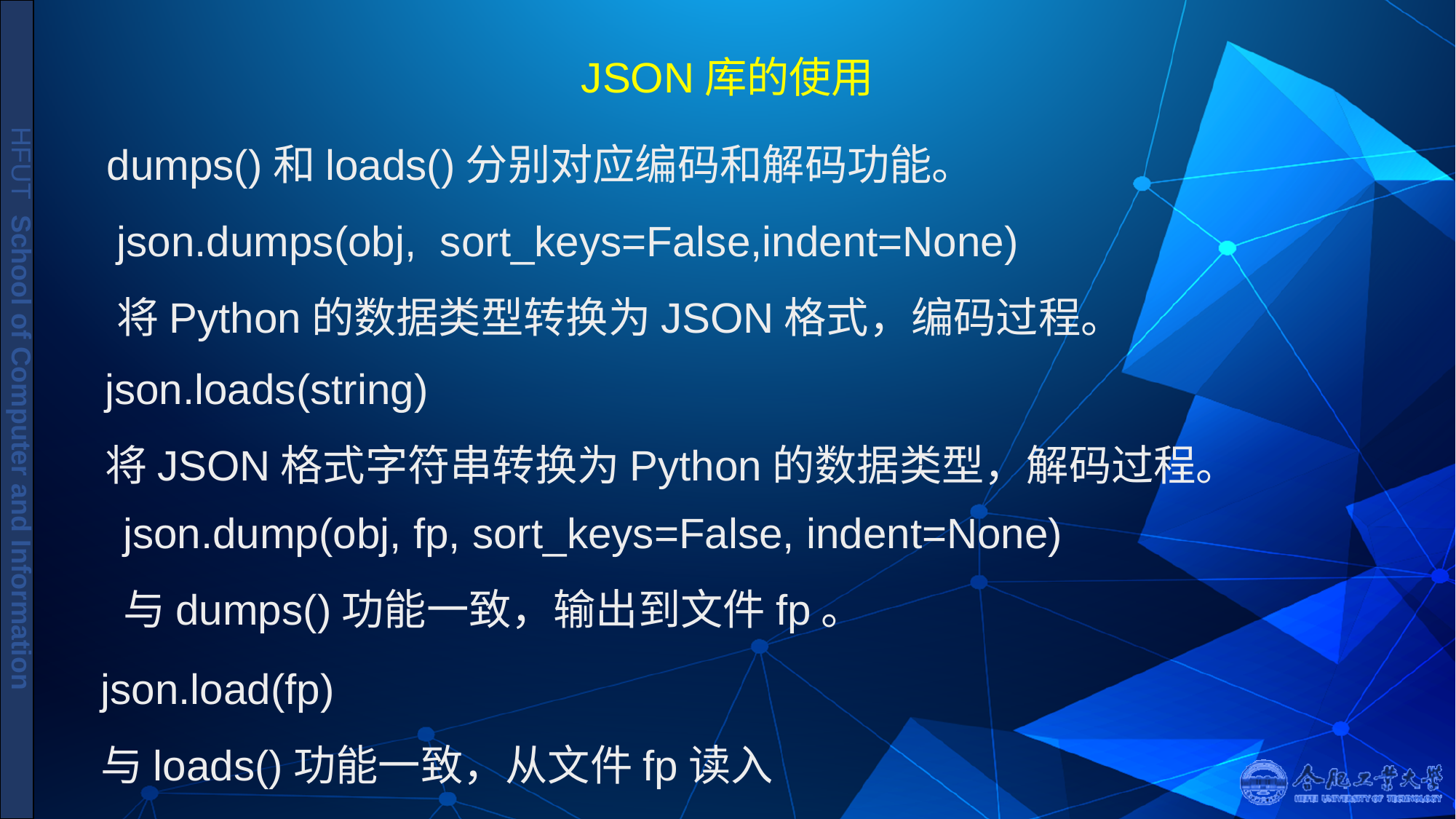

# JSON库的使用
        dumps()和loads()分别对应编码和解码功能。
json.dumps(obj,  sort_keys=False,indent=None)
将Python的数据类型转换为JSON格式，编码过程。
json.loads(string)
将JSON格式字符串转换为Python的数据类型，解码过程。
json.dump(obj, fp, sort_keys=False, indent=None)
与dumps()功能一致，输出到文件fp。
json.load(fp)
与loads()功能一致，从文件fp读入